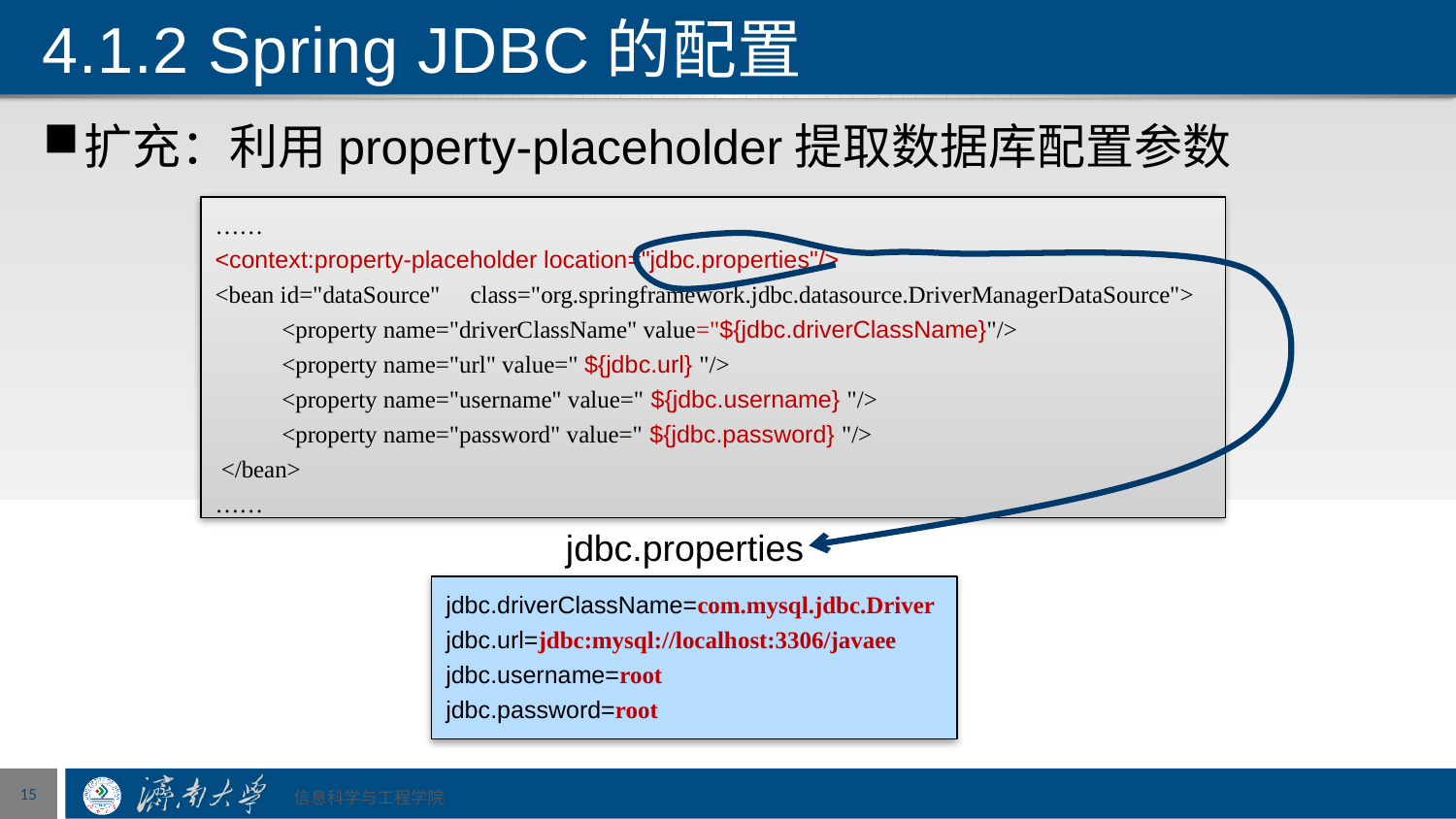

# 4.1.2 Spring JDBC的配置
扩充：利用property-placeholder提取数据库配置参数
……
<context:property-placeholder location="jdbc.properties"/>
<bean id="dataSource"     class="org.springframework.jdbc.datasource.DriverManagerDataSource">
           <property name="driverClassName" value="${jdbc.driverClassName}"/>
           <property name="url" value=" ${jdbc.url} "/>
           <property name="username" value=" ${jdbc.username} "/>
           <property name="password" value=" ${jdbc.password} "/>
 </bean>
……

jdbc.properties
jdbc.driverClassName=com.mysql.jdbc.Driver
jdbc.url=jdbc:mysql://localhost:3306/javaee
jdbc.username=root
jdbc.password=root